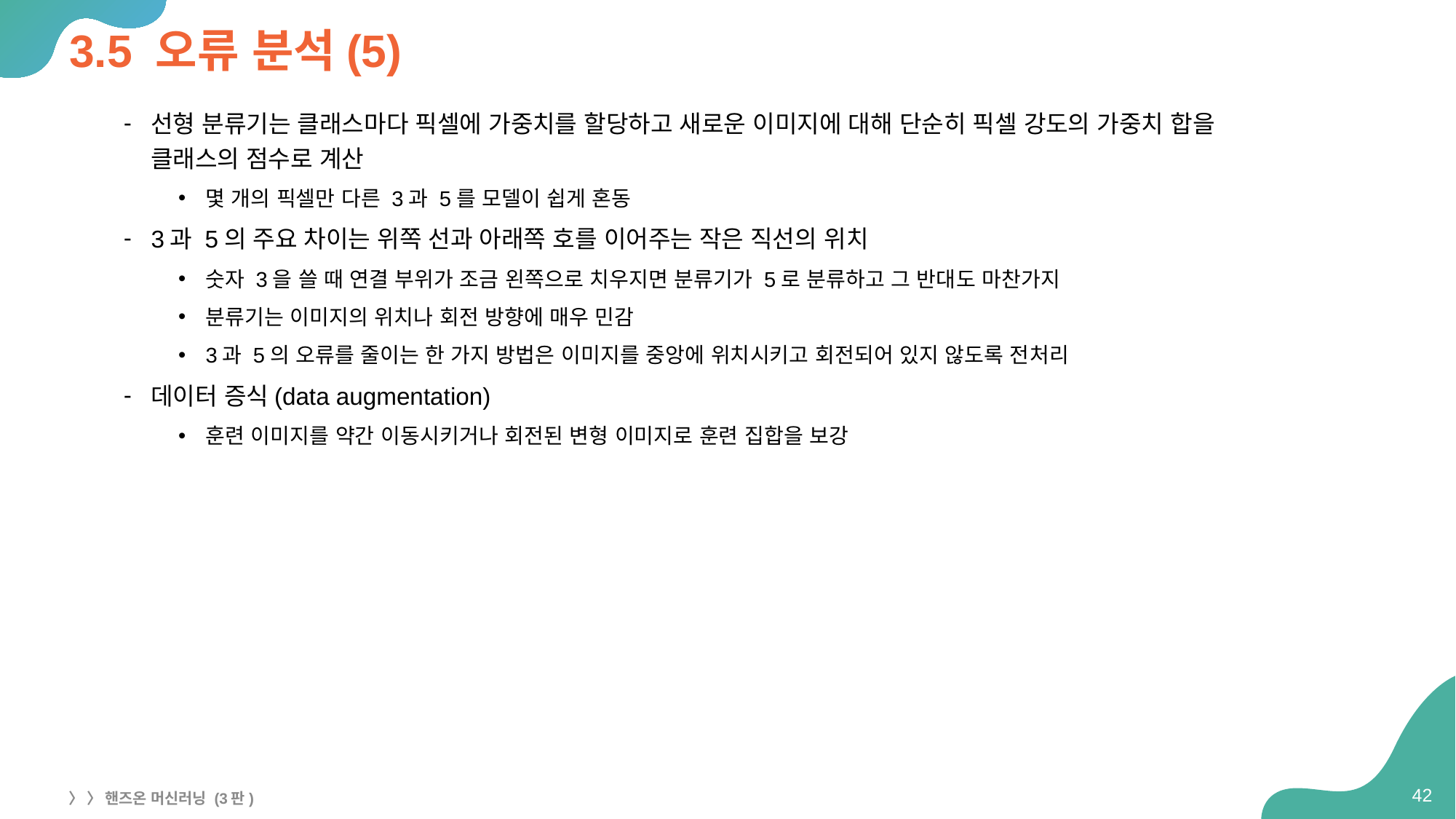

# 3.5 오류 분석(5)
선형 분류기는 클래스마다 픽셀에 가중치를 할당하고 새로운 이미지에 대해 단순히 픽셀 강도의 가중치 합을
클래스의 점수로 계산
몇 개의 픽셀만 다른 3과 5를 모델이 쉽게 혼동
3과 5의 주요 차이는 위쪽 선과 아래쪽 호를 이어주는 작은 직선의 위치
숫자 3을 쓸 때 연결 부위가 조금 왼쪽으로 치우지면 분류기가 5로 분류하고 그 반대도 마찬가지
분류기는 이미지의 위치나 회전 방향에 매우 민감
3과 5의 오류를 줄이는 한 가지 방법은 이미지를 중앙에 위치시키고 회전되어 있지 않도록 전처리
데이터 증식(data augmentation)
훈련 이미지를 약간 이동시키거나 회전된 변형 이미지로 훈련 집합을 보강
42
〉 〉 핸즈온 머신러닝 (3판)